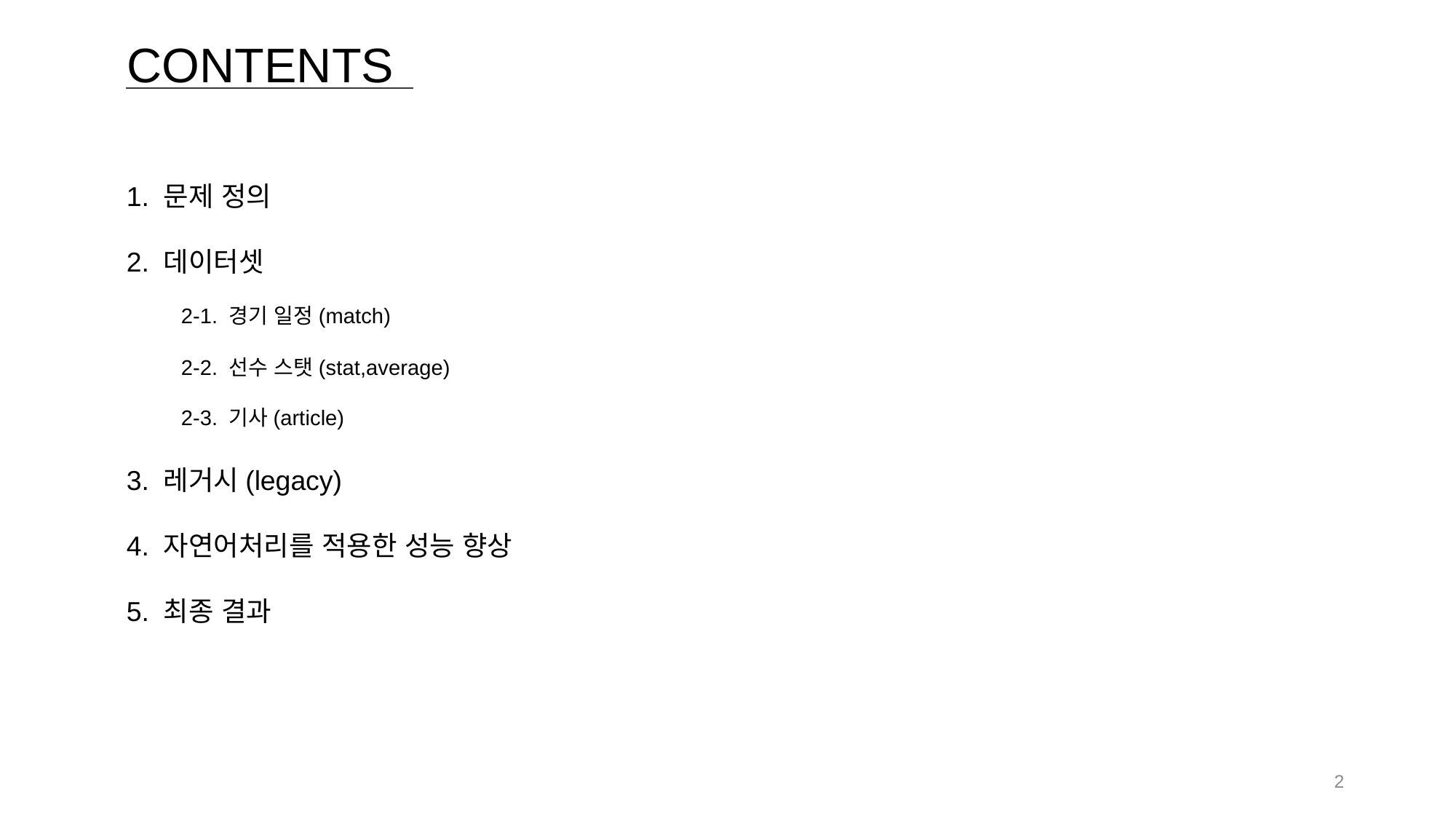

CONTENTS
1. 문제 정의
2. 데이터셋
2-1. 경기 일정(match)
2-2. 선수 스탯(stat,average)
2-3. 기사(article)
3. 레거시(legacy)
4. 자연어처리를 적용한 성능 향상
5. 최종 결과
2